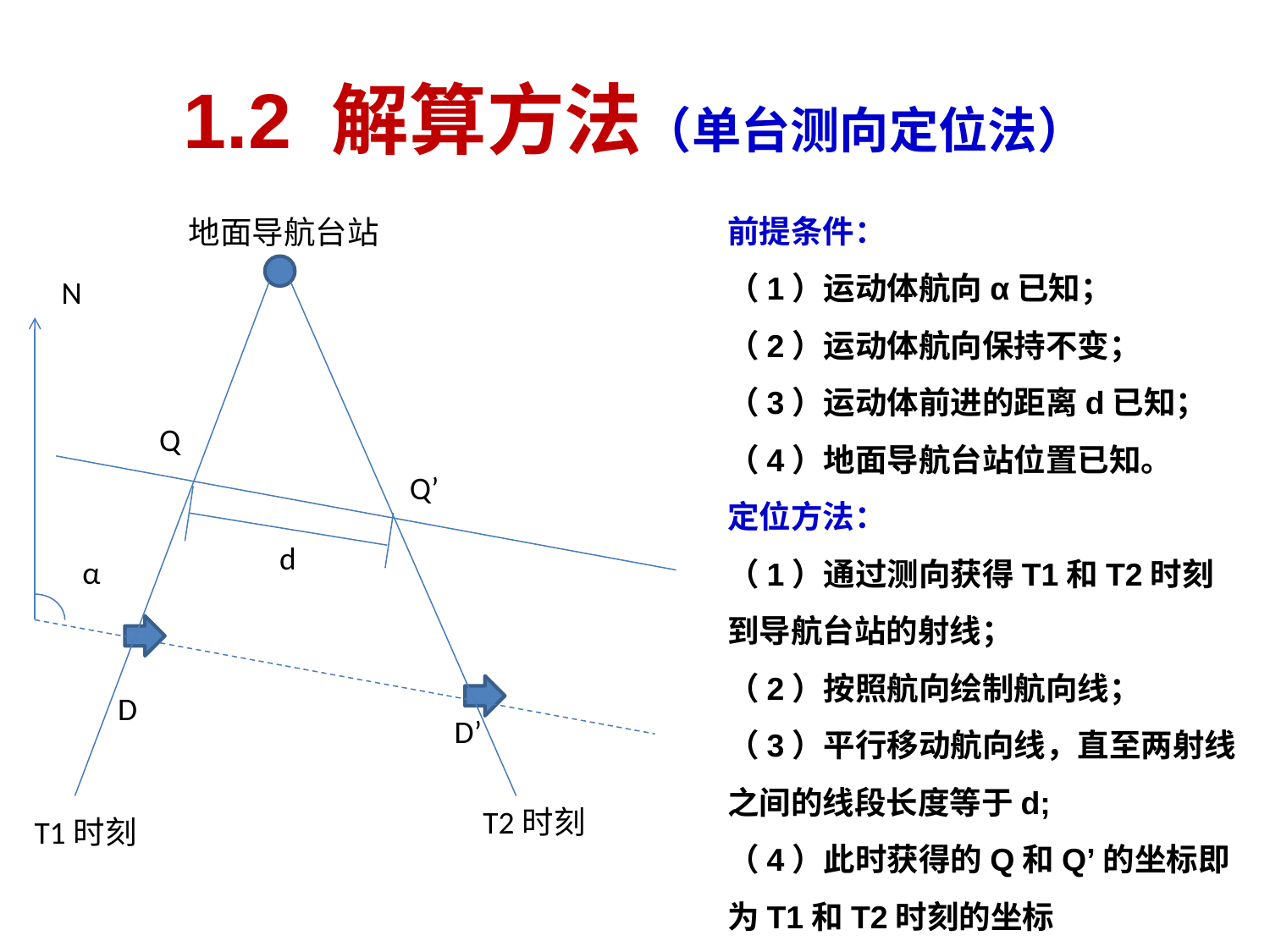

# 1.2 解算方法（单台测向定位法）
前提条件：
（1）运动体航向α已知；
（2）运动体航向保持不变；
（3）运动体前进的距离d已知；
（4）地面导航台站位置已知。
定位方法：
（1）通过测向获得T1和T2时刻到导航台站的射线；
（2）按照航向绘制航向线；
（3）平行移动航向线，直至两射线之间的线段长度等于d;
（4）此时获得的Q和Q’的坐标即为T1和T2时刻的坐标
地面导航台站

N
Q
Q’
d
α

D
D’
T2时刻
T1时刻